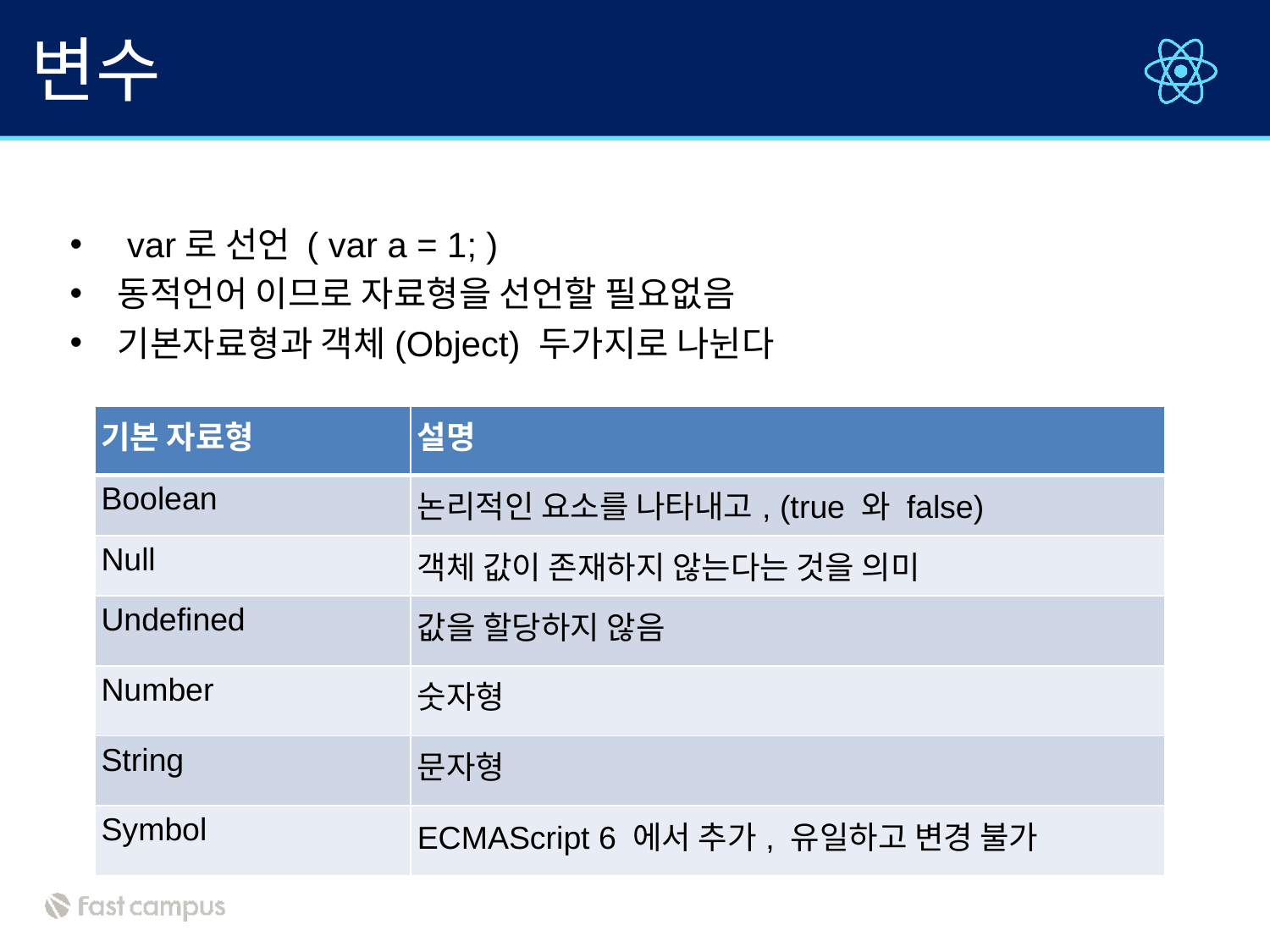

# 변수
 var로 선언 ( var a = 1; )
동적언어 이므로 자료형을 선언할 필요없음
기본자료형과 객체(Object) 두가지로 나뉜다
| 기본 자료형 | 설명 |
| --- | --- |
| Boolean | 논리적인 요소를 나타내고, (true 와 false) |
| Null | 객체 값이 존재하지 않는다는 것을 의미 |
| Undefined | 값을 할당하지 않음 |
| Number | 숫자형 |
| String | 문자형 |
| Symbol | ECMAScript 6 에서 추가, 유일하고 변경 불가 |